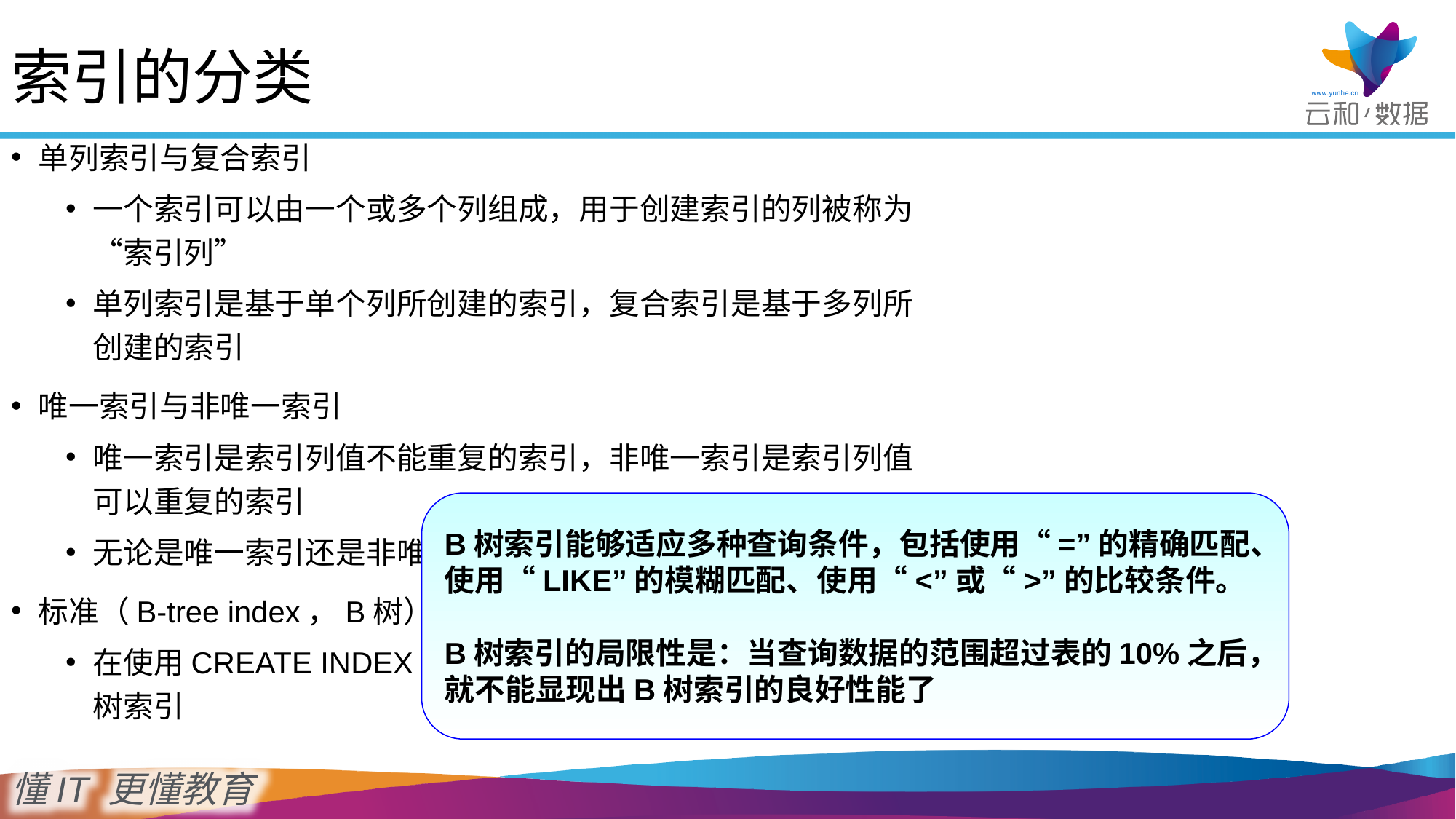

索引的分类
单列索引与复合索引
一个索引可以由一个或多个列组成，用于创建索引的列被称为“索引列”
单列索引是基于单个列所创建的索引，复合索引是基于多列所创建的索引
唯一索引与非唯一索引
唯一索引是索引列值不能重复的索引，非唯一索引是索引列值可以重复的索引
无论是唯一索引还是非唯一索引，索引列都允许取NULL值
标准（B-tree index，B树）索引
在使用CREATE INDEX语句创建索引时，默认创建的就是B树索引
B树索引能够适应多种查询条件，包括使用“=”的精确匹配、使用“LIKE”的模糊匹配、使用“<”或“>”的比较条件。

B树索引的局限性是：当查询数据的范围超过表的10%之后，就不能显现出B树索引的良好性能了